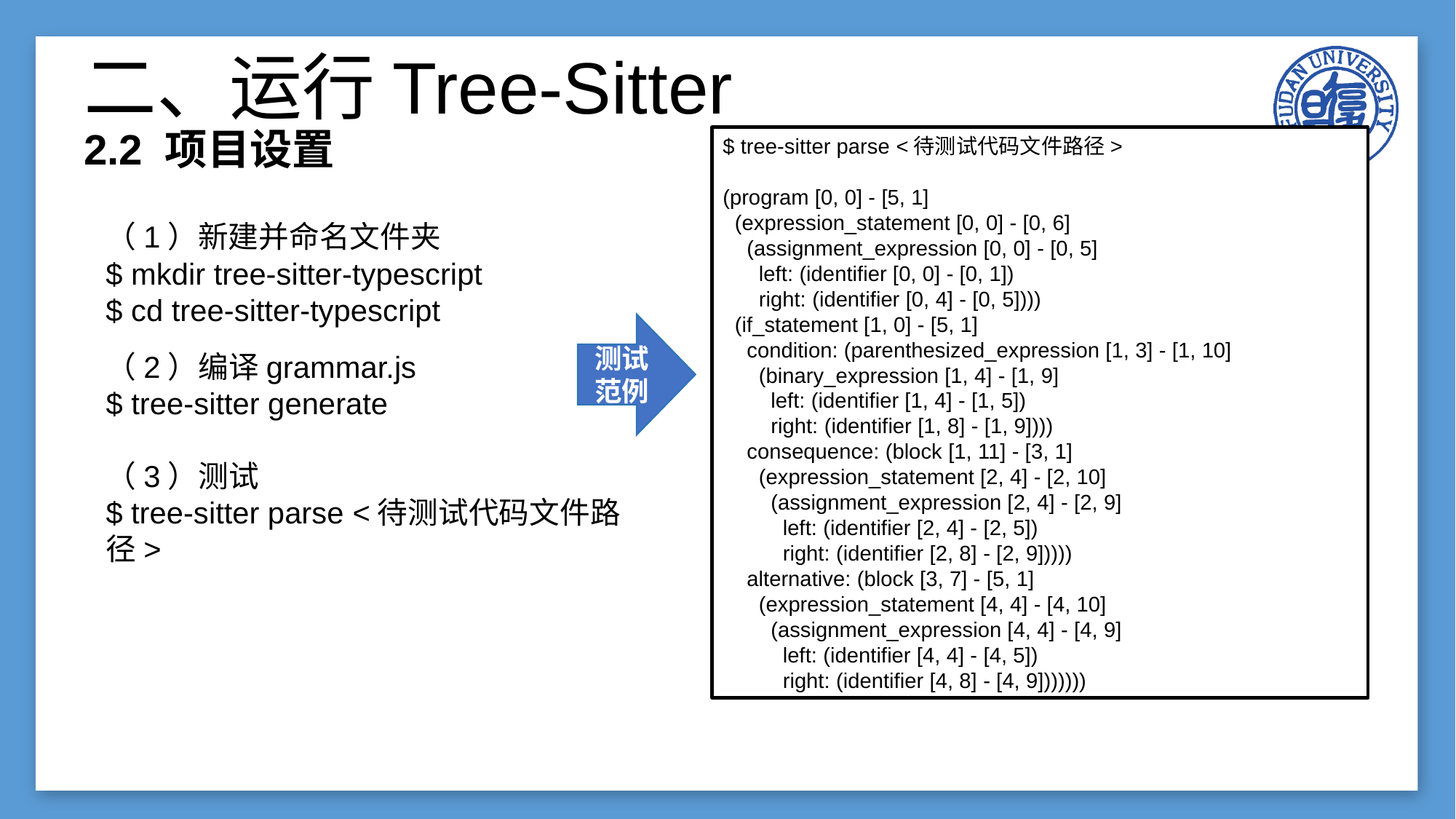

# 二、运行Tree-Sitter
2.2 项目设置
$ tree-sitter parse <待测试代码文件路径>

(program [0, 0] - [5, 1]
  (expression_statement [0, 0] - [0, 6]
    (assignment_expression [0, 0] - [0, 5]
      left: (identifier [0, 0] - [0, 1])
      right: (identifier [0, 4] - [0, 5])))
  (if_statement [1, 0] - [5, 1]
    condition: (parenthesized_expression [1, 3] - [1, 10]
      (binary_expression [1, 4] - [1, 9]
        left: (identifier [1, 4] - [1, 5])
        right: (identifier [1, 8] - [1, 9])))
    consequence: (block [1, 11] - [3, 1]
      (expression_statement [2, 4] - [2, 10]
        (assignment_expression [2, 4] - [2, 9]
          left: (identifier [2, 4] - [2, 5])
          right: (identifier [2, 8] - [2, 9]))))
    alternative: (block [3, 7] - [5, 1]
      (expression_statement [4, 4] - [4, 10]
        (assignment_expression [4, 4] - [4, 9]
          left: (identifier [4, 4] - [4, 5])
          right: (identifier [4, 8] - [4, 9]))))))
（1）新建并命名文件夹
$ mkdir tree-sitter-typescript
$ cd tree-sitter-typescript

测试范例
（2）编译grammar.js
$ tree-sitter generate

（3）测试
$ tree-sitter parse <待测试代码文件路径>

5